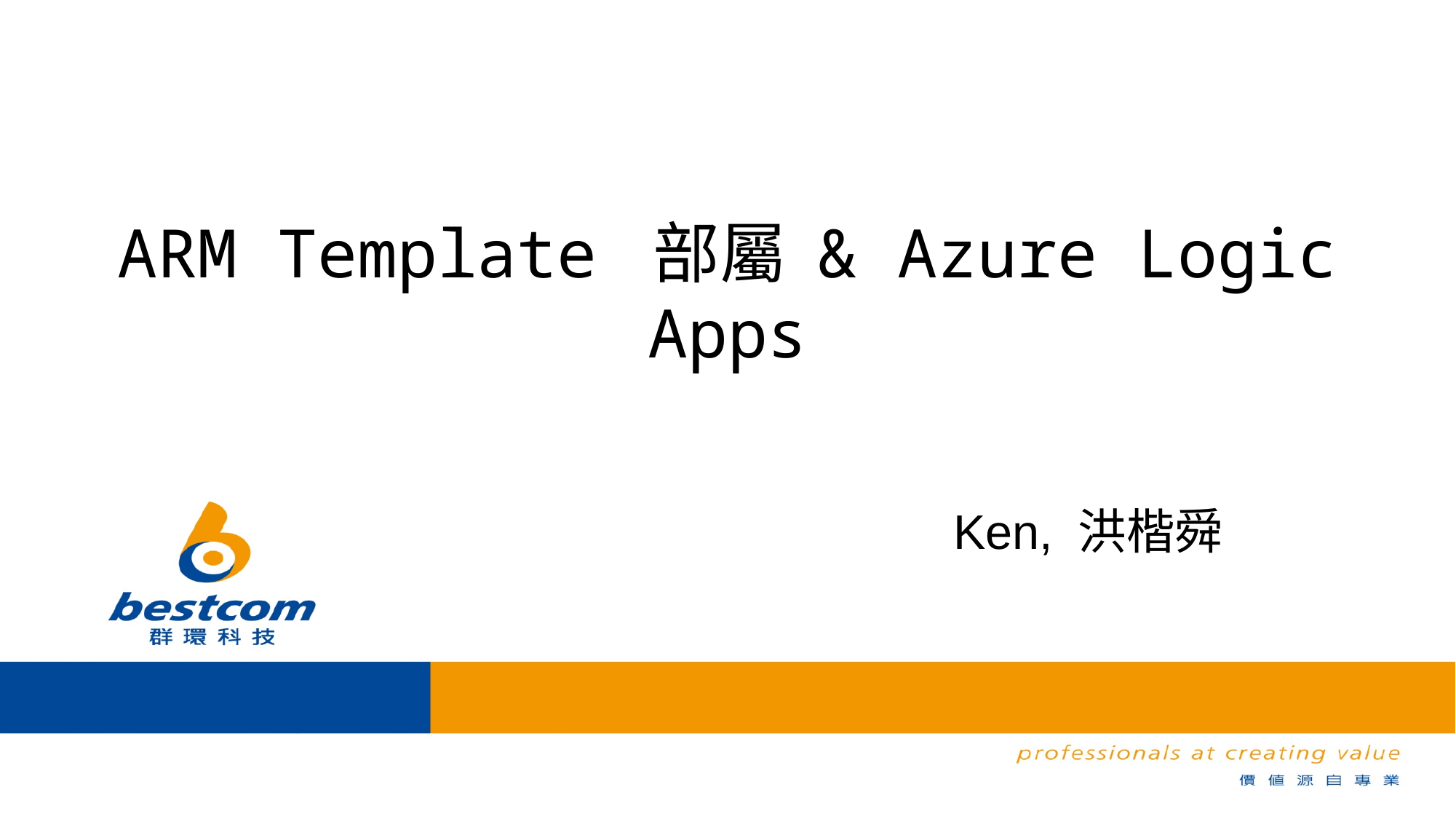

# ARM Template 部屬 & Azure Logic Apps
Ken, 洪楷舜